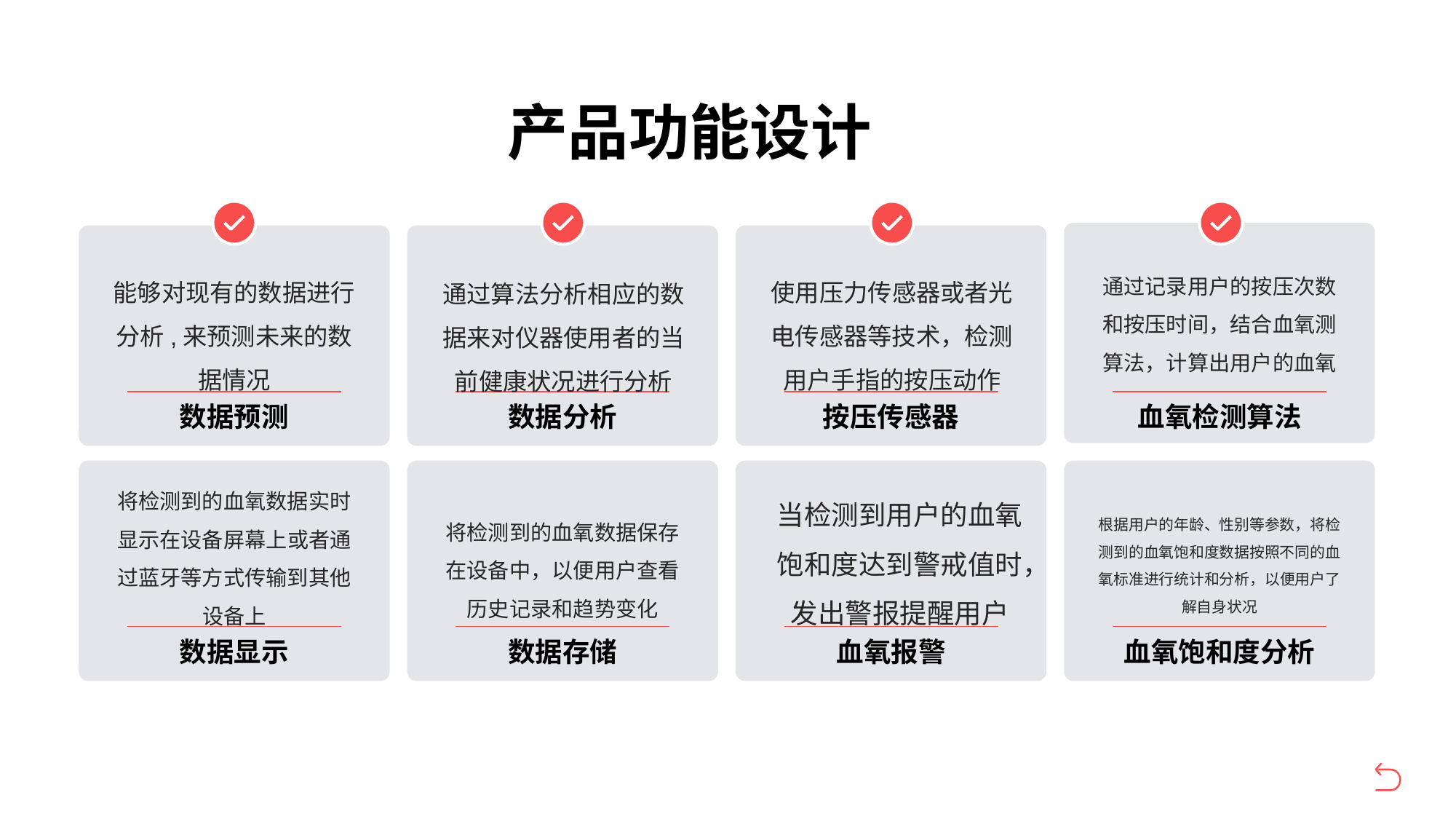

产品功能设计

通过记录用户的按压次数和按压时间，结合血氧测算法，计算出用户的血氧
能够对现有的数据进行分析,来预测未来的数据情况
使用压力传感器或者光电传感器等技术，检测用户手指的按压动作
通过算法分析相应的数据来对仪器使用者的当前健康状况进行分析
数据预测
数据分析
按压传感器
血氧检测算法

将检测到的血氧数据实时显示在设备屏幕上或者通过蓝牙等方式传输到其他设备上
当检测到用户的血氧饱和度达到警戒值时，发出警报提醒用户
将检测到的血氧数据保存在设备中，以便用户查看历史记录和趋势变化
根据用户的年龄、性别等参数，将检测到的血氧饱和度数据按照不同的血氧标准进行统计和分析，以便用户了解自身状况
数据显示
数据存储
血氧报警
血氧饱和度分析